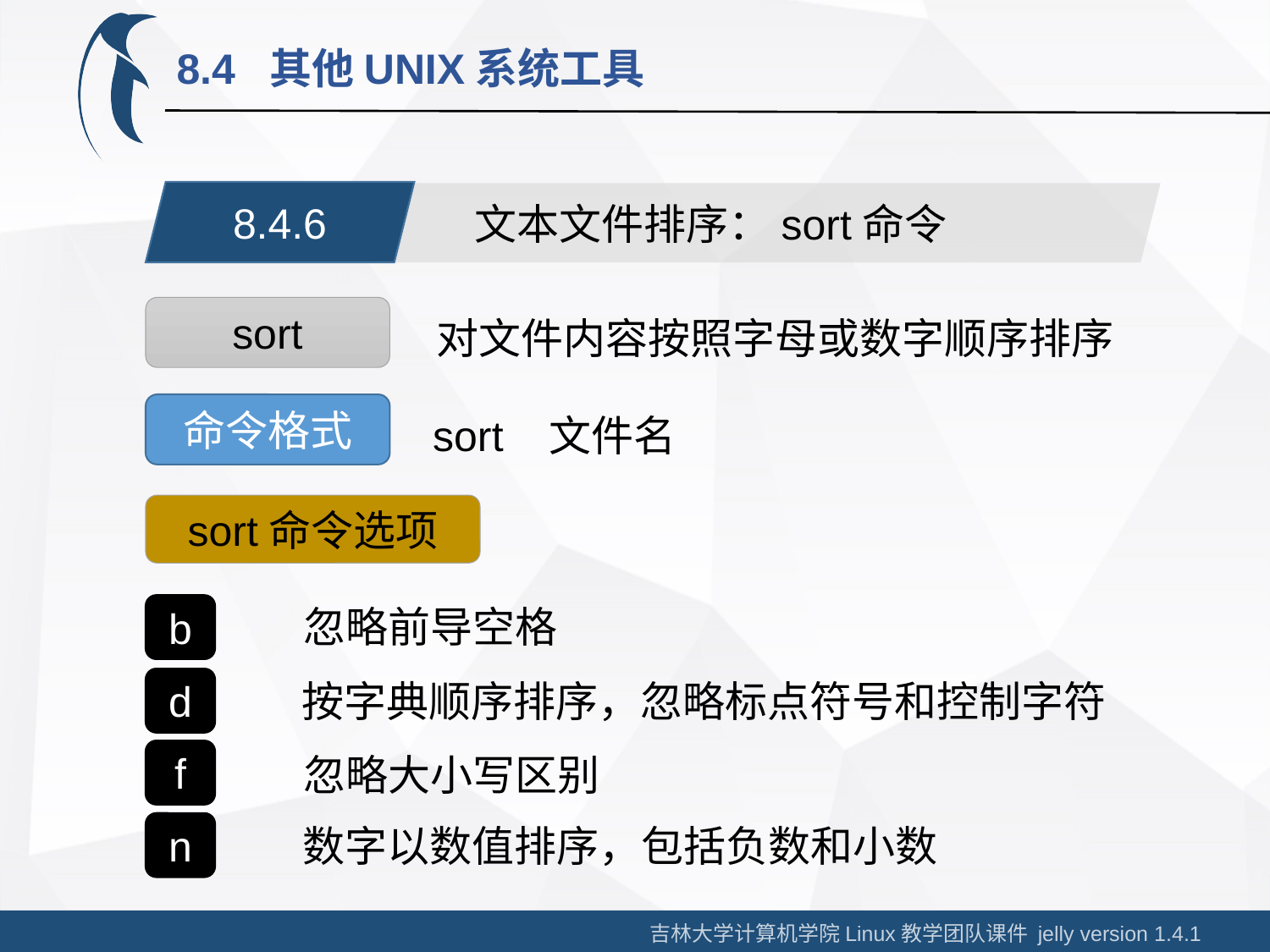

8.4  其他UNIX系统工具
8.4.6
文本文件排序：sort命令
sort
对文件内容按照字母或数字顺序排序
命令格式
sort   文件名
sort命令选项
忽略前导空格
b
d
按字典顺序排序，忽略标点符号和控制字符
f
忽略大小写区别
数字以数值排序，包括负数和小数
n